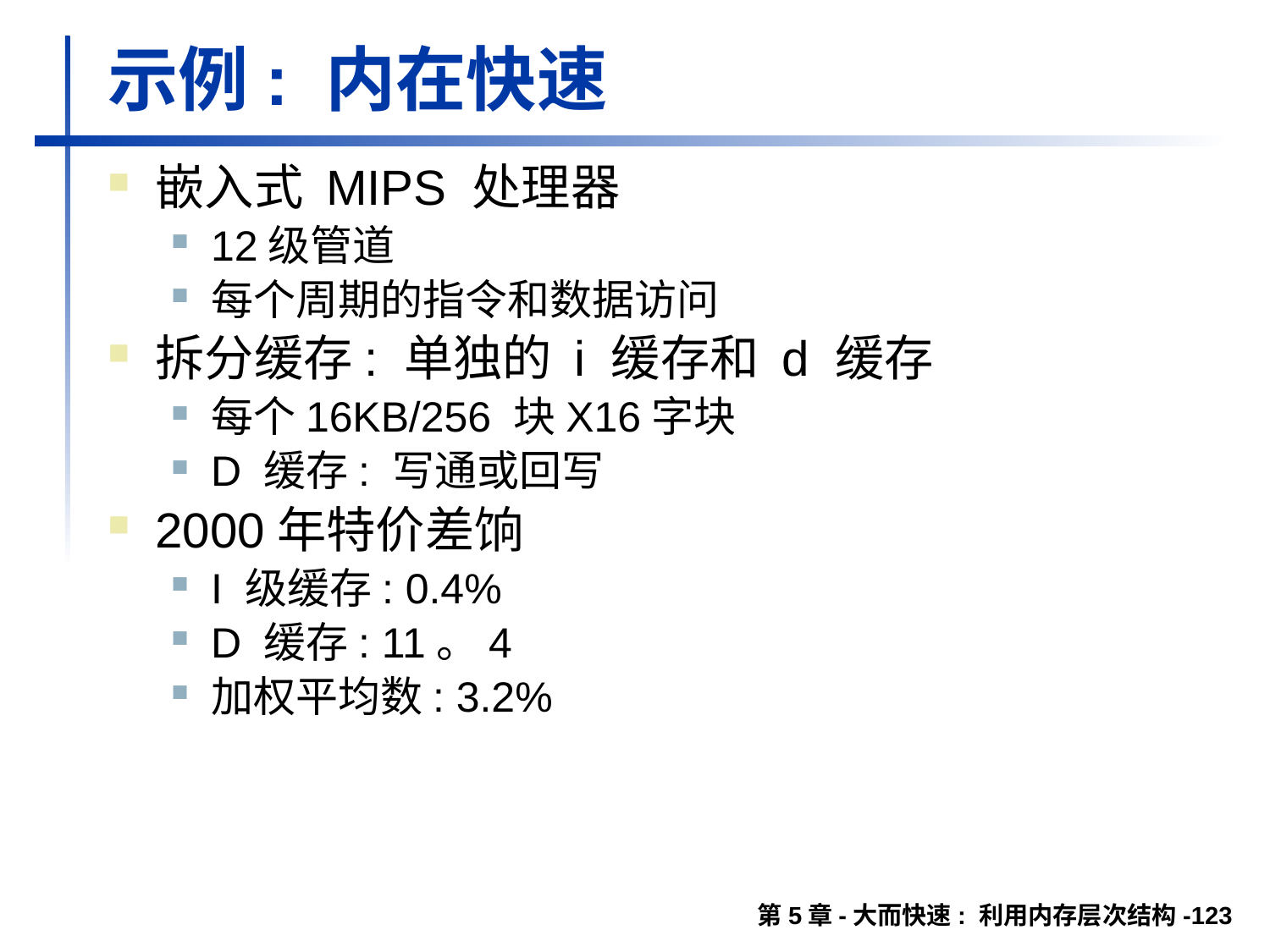

# 示例: 内在快速
嵌入式 MIPS 处理器
12级管道
每个周期的指令和数据访问
拆分缓存: 单独的 i 缓存和 d 缓存
每个16KB/256 块X16字块
D 缓存: 写通或回写
2000年特价差饷
I 级缓存: 0.4%
D 缓存: 11。4
加权平均数: 3.2%
第5章-大而快速: 利用内存层次结构-123